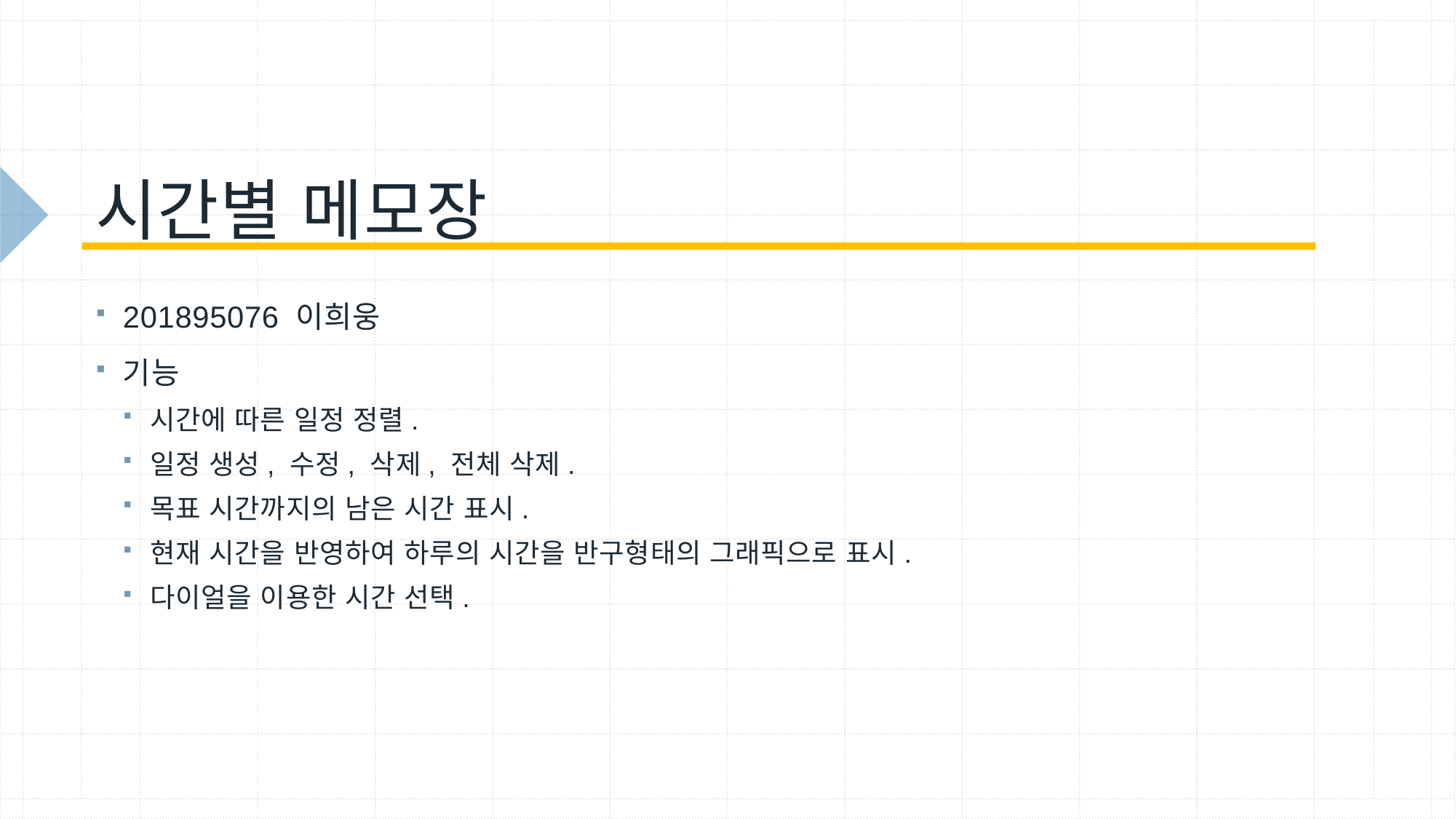

# 시간별 메모장

201895076 이희웅
기능
시간에 따른 일정 정렬.
일정 생성, 수정, 삭제, 전체 삭제.
목표 시간까지의 남은 시간 표시.
현재 시간을 반영하여 하루의 시간을 반구형태의 그래픽으로 표시.
다이얼을 이용한 시간 선택.